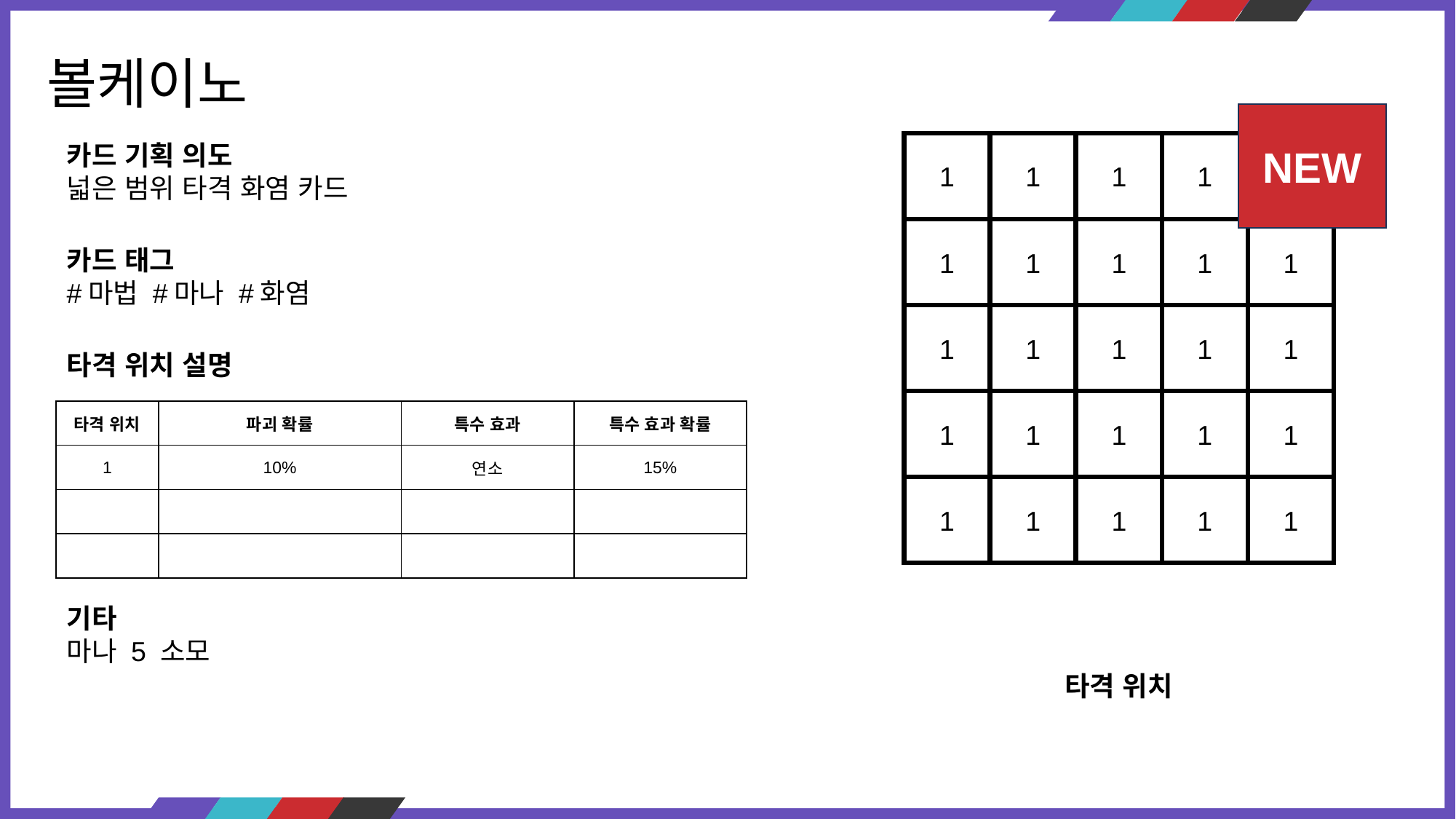

볼케이노
NEW
카드 기획 의도
넓은 범위 타격 화염 카드

1
1
1
1
1
1
1
1
1
1
카드 태그
#마법 #마나 #화염
1
1
1
1
1
타격 위치 설명
1
1
1
1
1
| 타격 위치 | 파괴 확률 | 특수 효과 | 특수 효과 확률 |
| --- | --- | --- | --- |
| 1 | 10% | 연소 | 15% |
|  |  |  |  |
|  |  |  |  |
1
1
1
1
1
기타
마나 5 소모
타격 위치